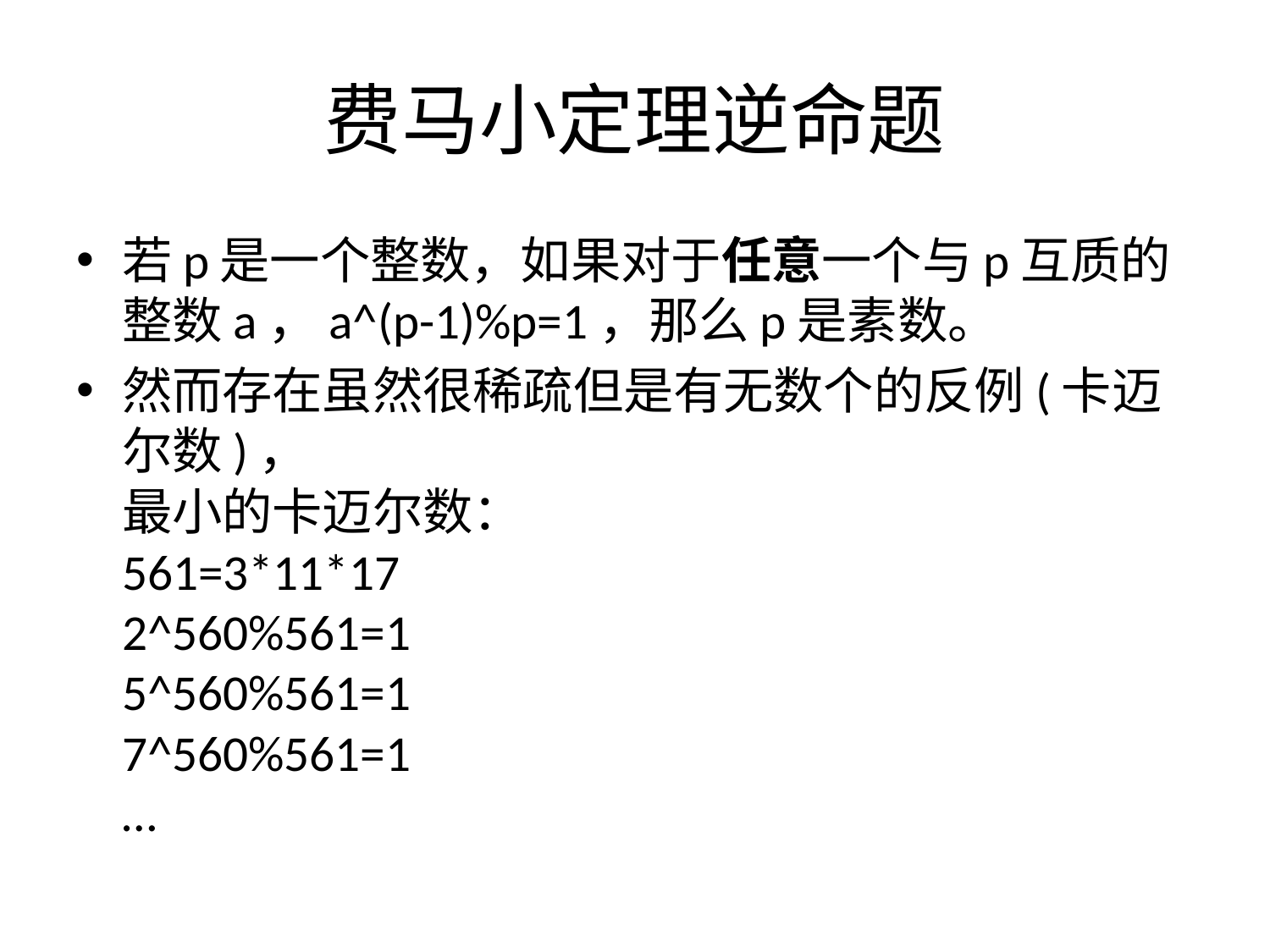

# 费马小定理逆命题
若p是一个整数，如果对于任意一个与p互质的整数a，a^(p-1)%p=1，那么p是素数。
然而存在虽然很稀疏但是有无数个的反例(卡迈尔数)，
最小的卡迈尔数：
561=3*11*17
2^560%561=1
5^560%561=1
7^560%561=1
…